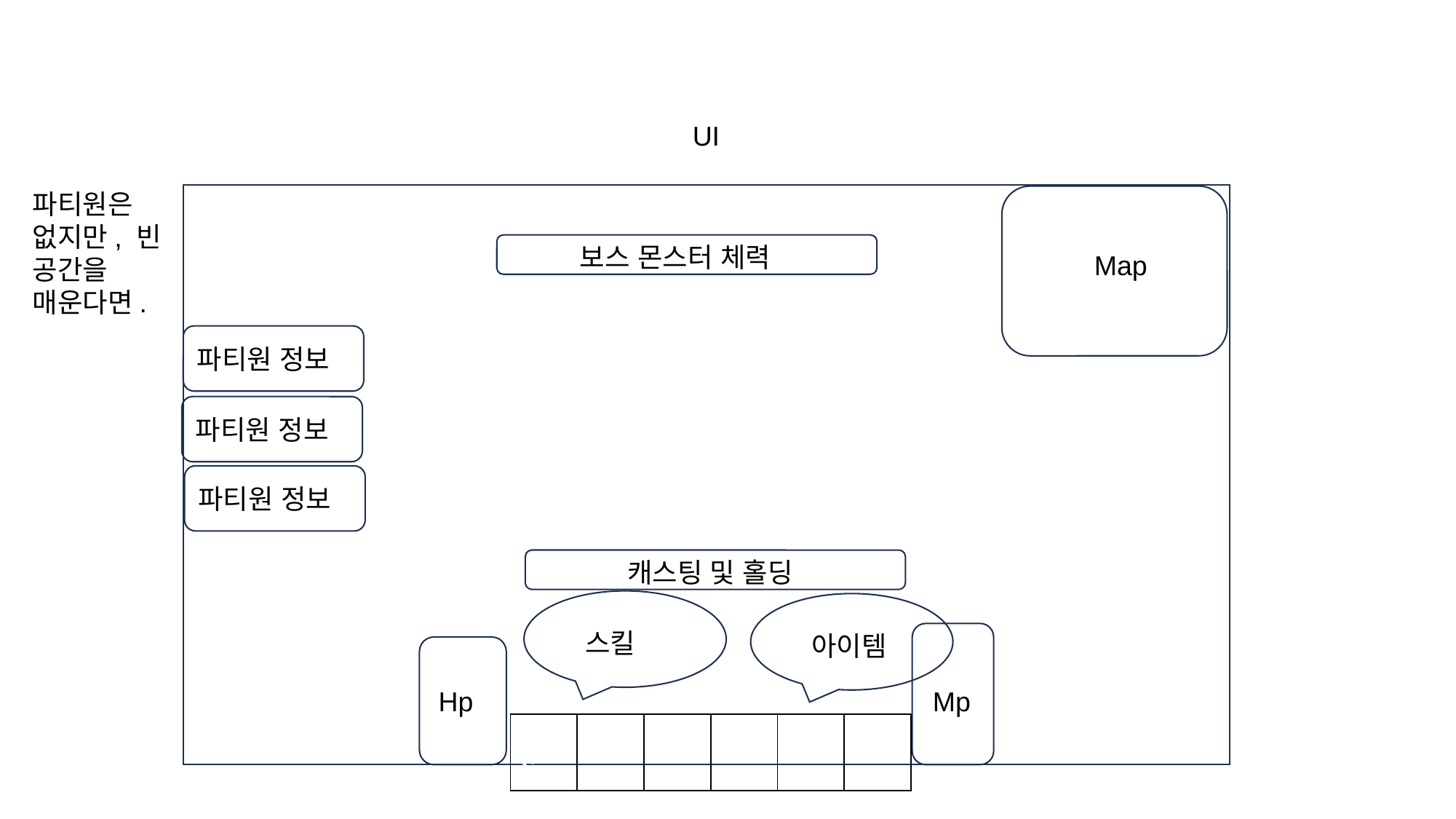

UI
파티원은 없지만, 빈 공간을 매운다면.

보스 몬스터 체력

Map

파티원 정보

파티원 정보

파티원 정보

캐스팅 및 홀딩

스킬

아이템

Mp
Hp
| sss |  |  |  |  |  |
| --- | --- | --- | --- | --- | --- |